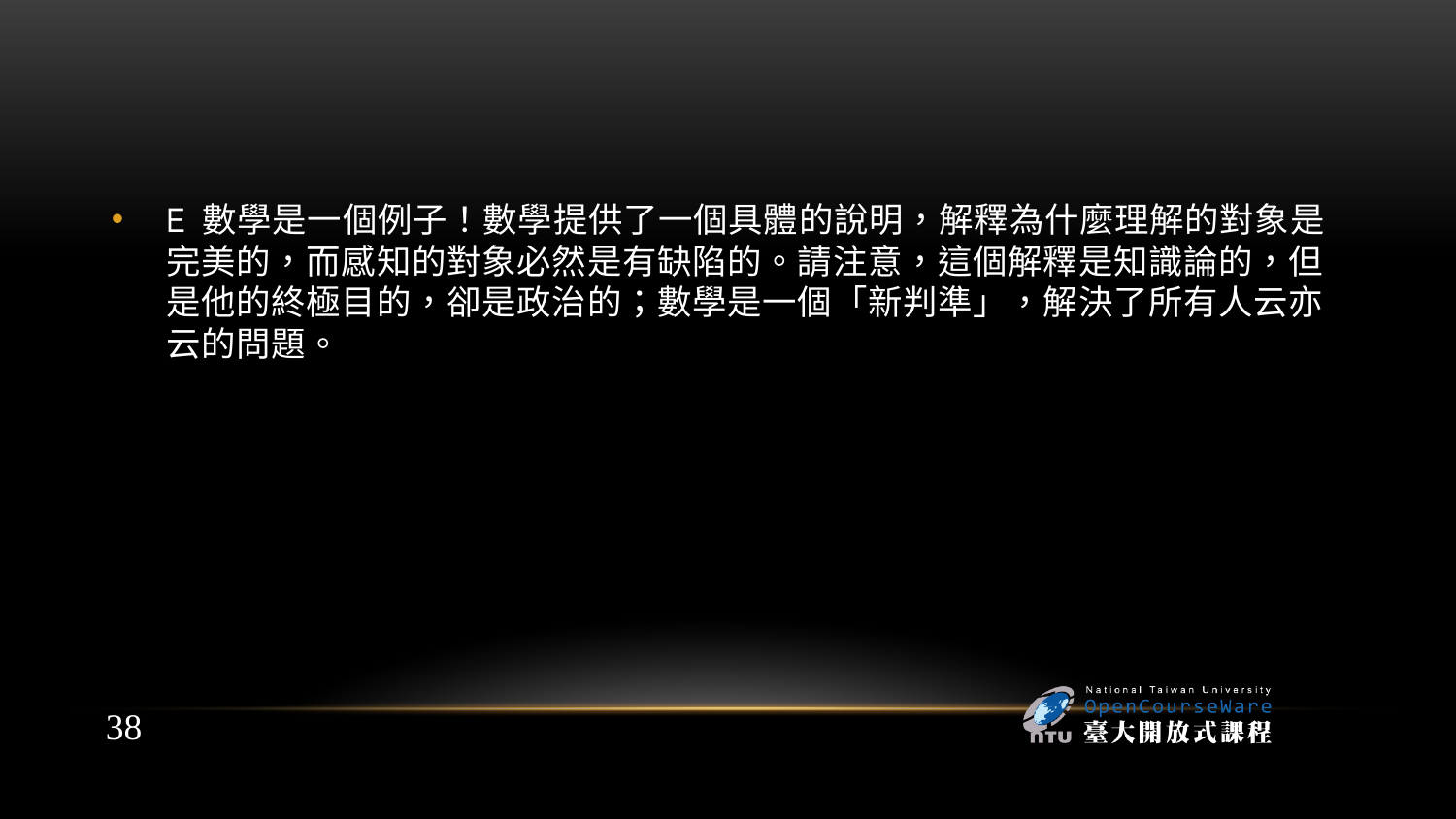

E 數學是一個例子！數學提供了一個具體的說明，解釋為什麼理解的對象是完美的，而感知的對象必然是有缺陷的。請注意，這個解釋是知識論的，但是他的終極目的，卻是政治的；數學是一個「新判準」，解決了所有人云亦云的問題。
38